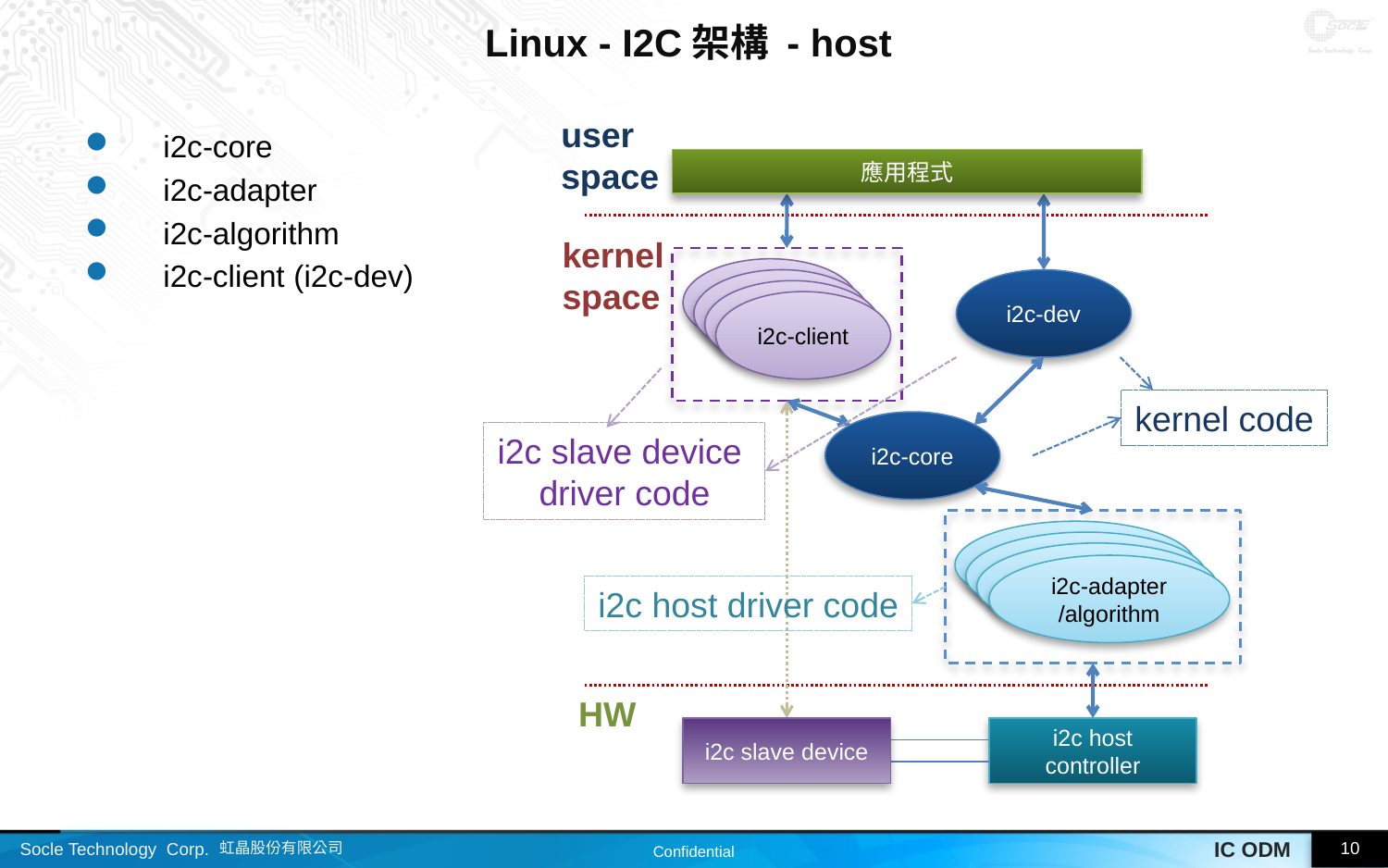

# Linux - I2C架構 - host
user
space
i2c-core
i2c-adapter
i2c-algorithm
i2c-client (i2c-dev)
應用程式
kernel
space

i2c-client
i2c-client
i2c-dev
i2c-client
i2c-client
kernel code
i2c-core
i2c slave device
driver code

i2c-adapter
/algorithm
i2c-adapter
/algorithm
i2c-adapter
/algorithm
i2c-adapter
/algorithm
i2c host driver code
HW
i2c slave device
i2c host controller